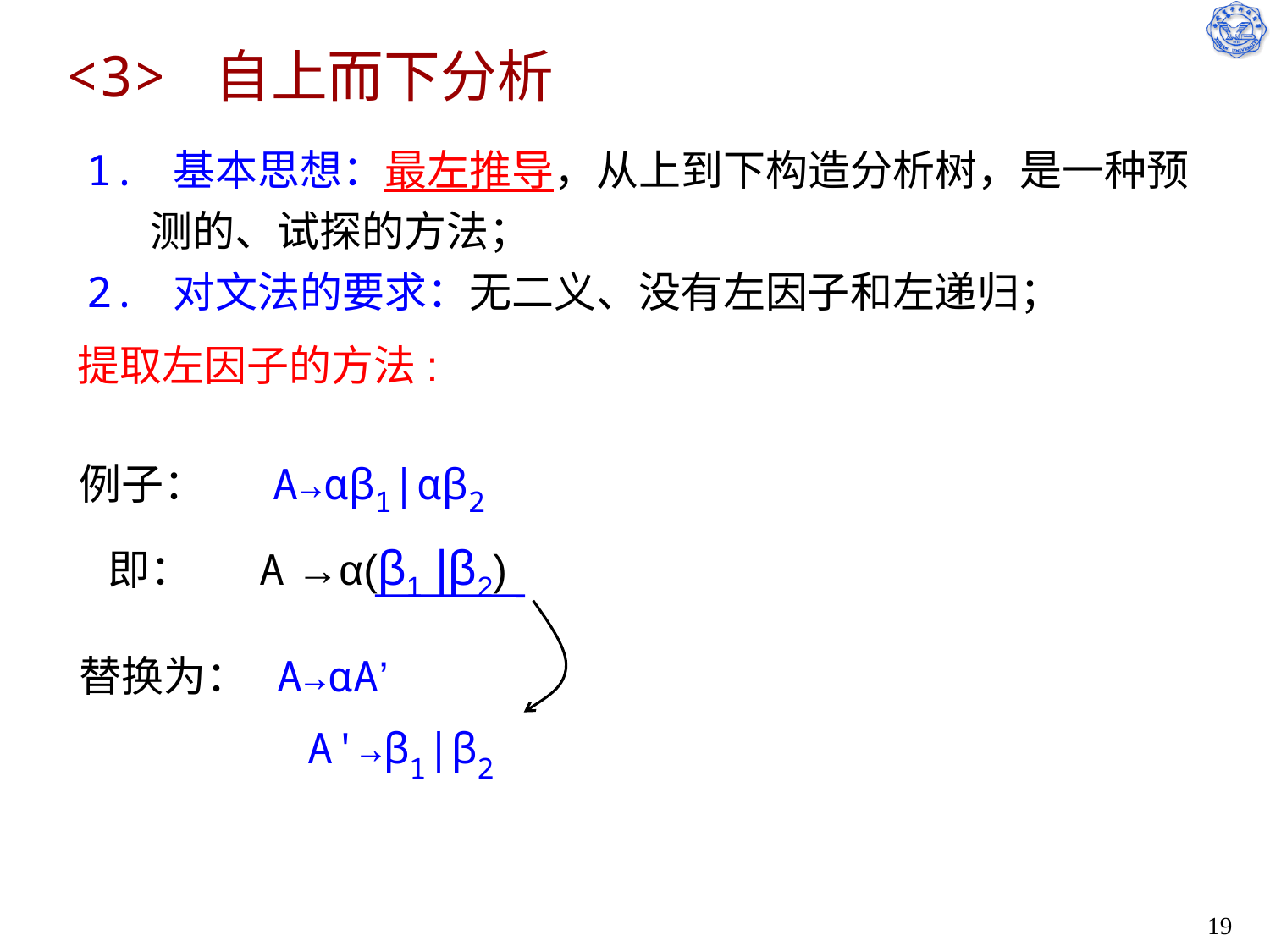

# <3> 自上而下分析
1. 基本思想：最左推导，从上到下构造分析树，是一种预测的、试探的方法；
2. 对文法的要求：无二义、没有左因子和左递归；
提取左因子的方法:
例子：      A→αβ1|αβ2

替换为：  A→αA’
         A'→β1|β2
即：      A →α(β1 |β2)

19